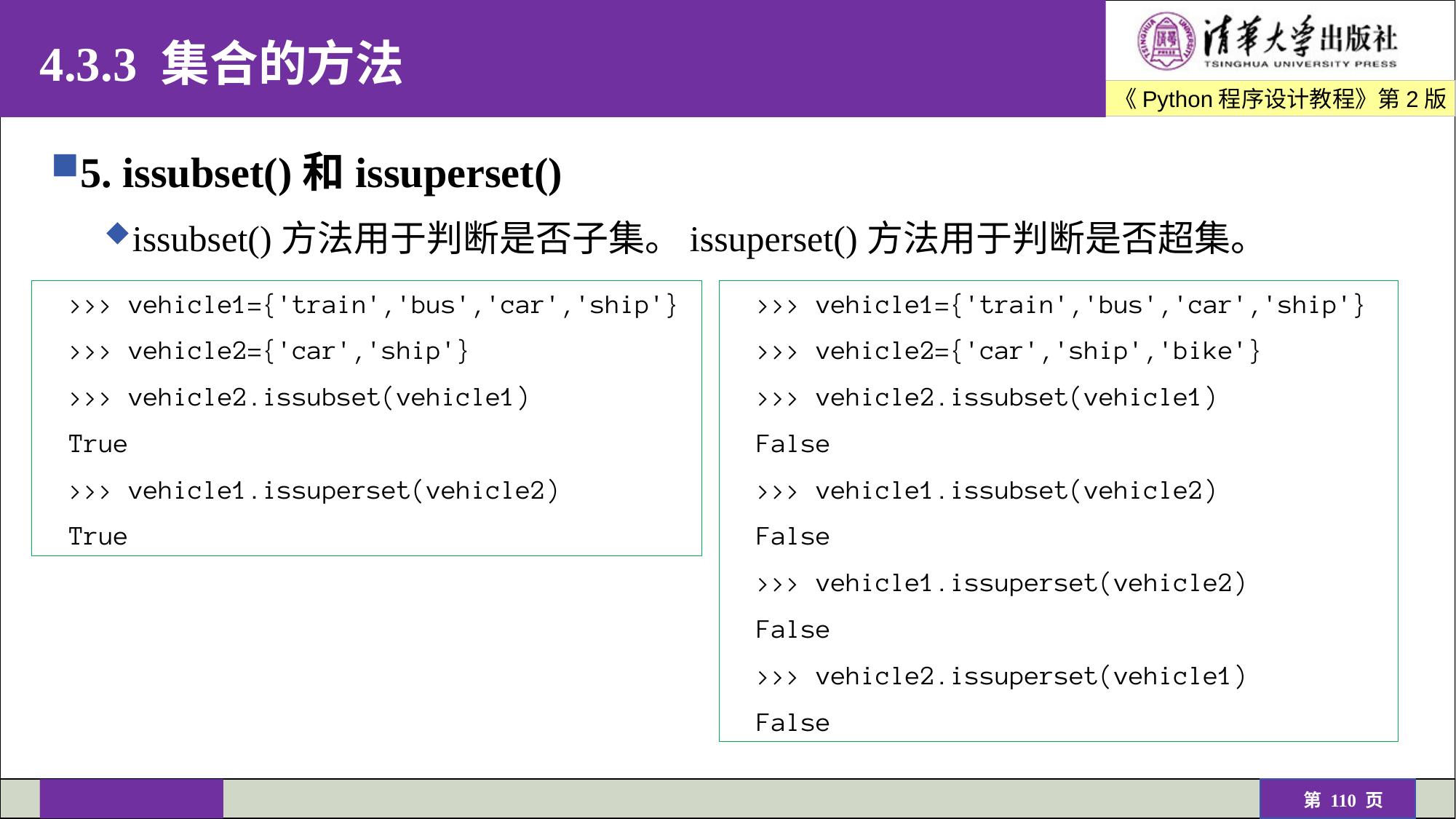

# 4.3.3 集合的方法
5. issubset()和issuperset()
issubset()方法用于判断是否子集。issuperset()方法用于判断是否超集。
>>> vehicle1={'train','bus','car','ship'}
>>> vehicle2={'car','ship'}
>>> vehicle2.issubset(vehicle1)
True
>>> vehicle1.issuperset(vehicle2)
True
>>> vehicle1={'train','bus','car','ship'}
>>> vehicle2={'car','ship','bike'}
>>> vehicle2.issubset(vehicle1)
False
>>> vehicle1.issubset(vehicle2)
False
>>> vehicle1.issuperset(vehicle2)
False
>>> vehicle2.issuperset(vehicle1)
False